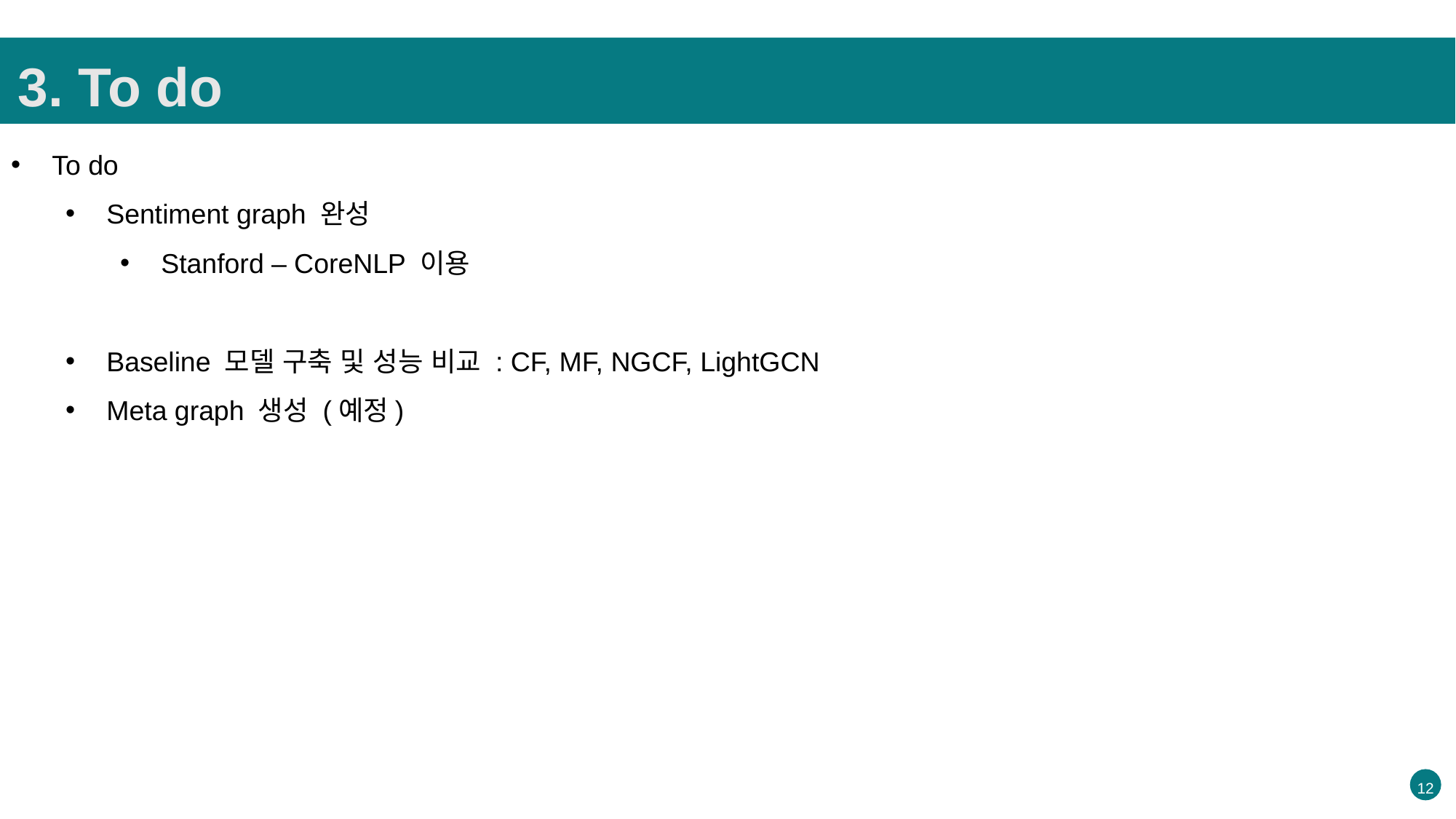

3. To do

To do
Sentiment graph 완성
Stanford – CoreNLP 이용

Baseline 모델 구축 및 성능 비교 : CF, MF, NGCF, LightGCN
Meta graph 생성 (예정)